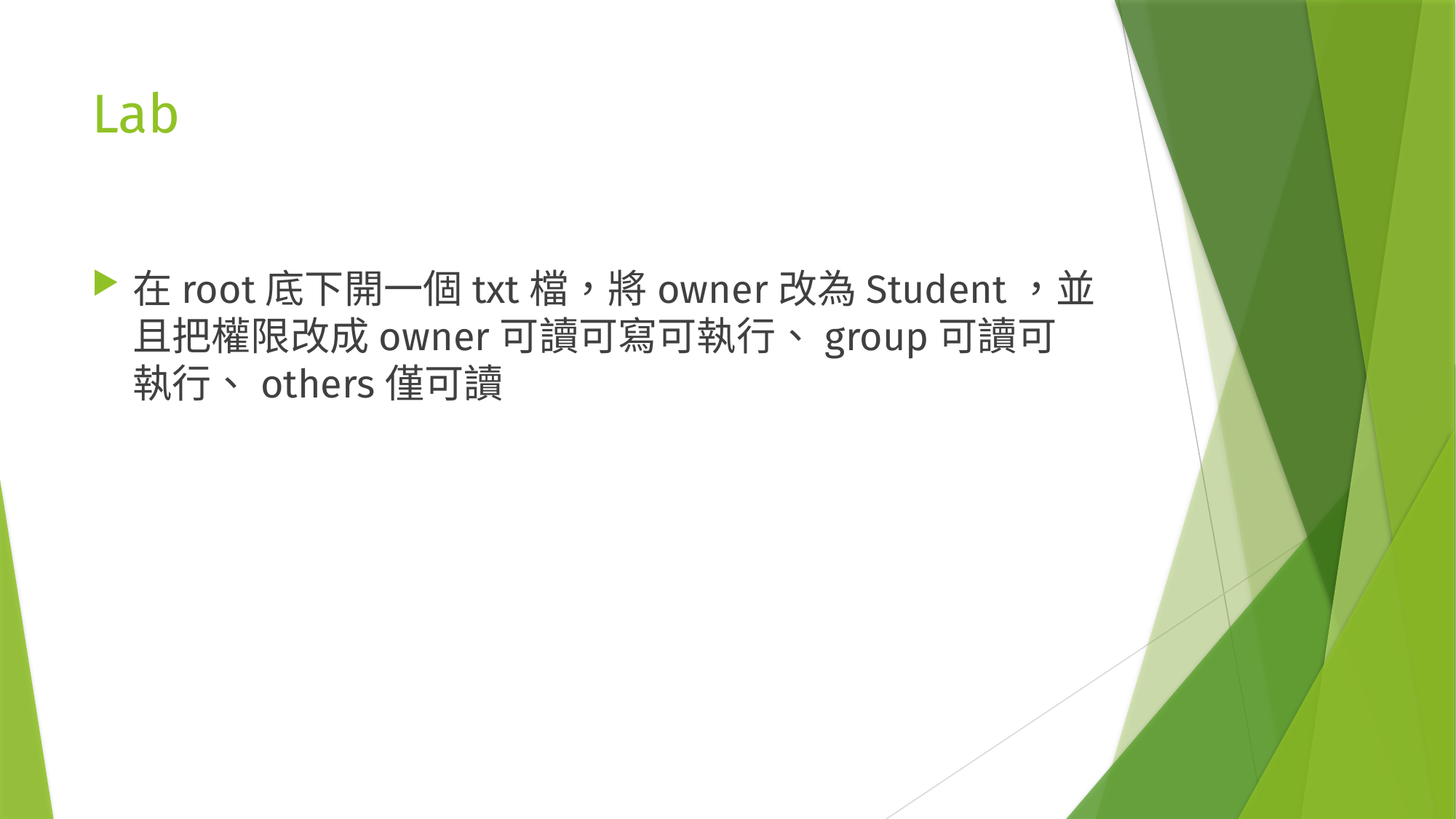

# Lab
在root底下開一個txt檔，將owner改為Student，並且把權限改成owner可讀可寫可執行、group可讀可執行、others僅可讀